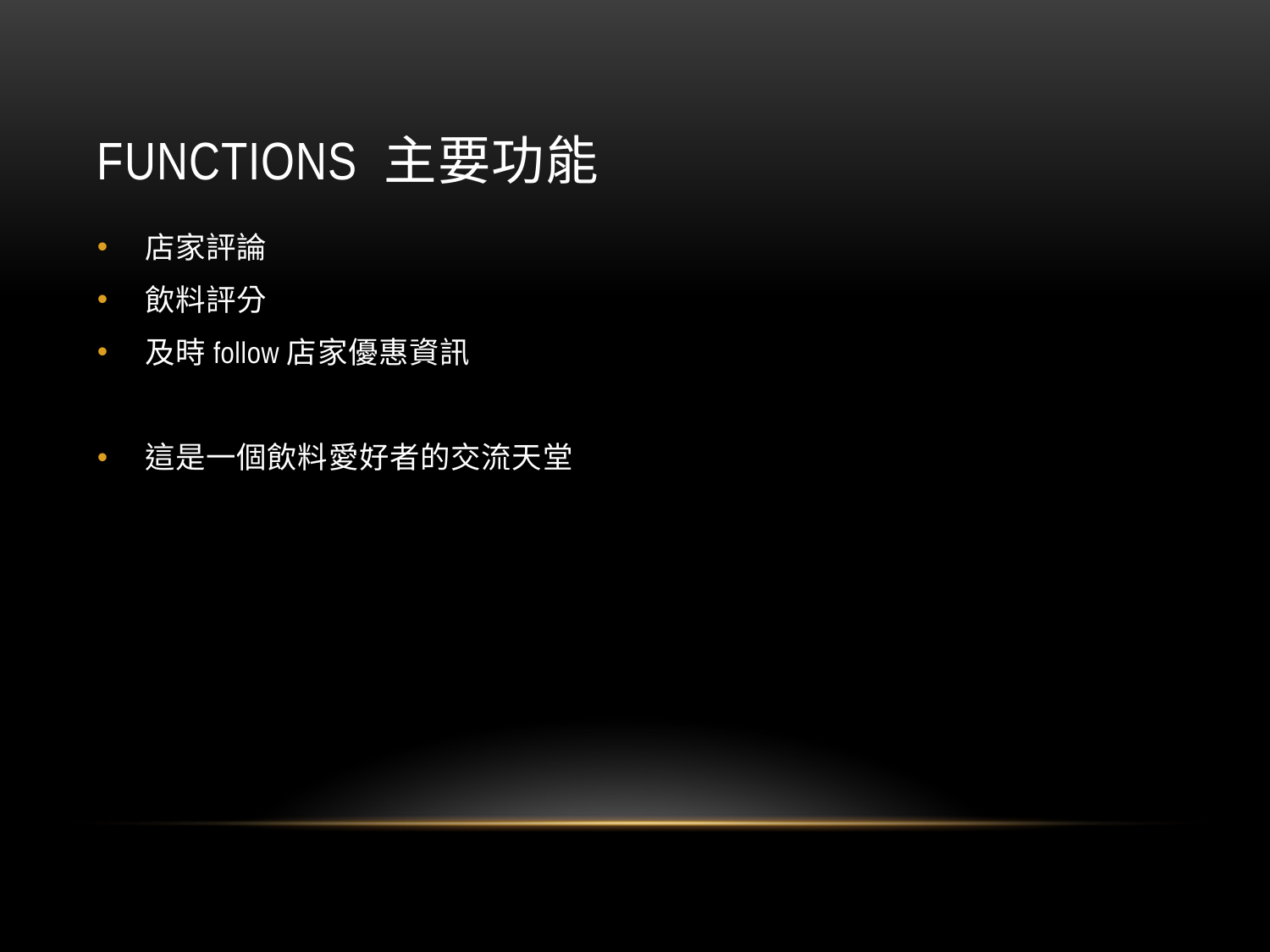

# Functions 主要功能
店家評論
飲料評分
及時follow店家優惠資訊

這是一個飲料愛好者的交流天堂